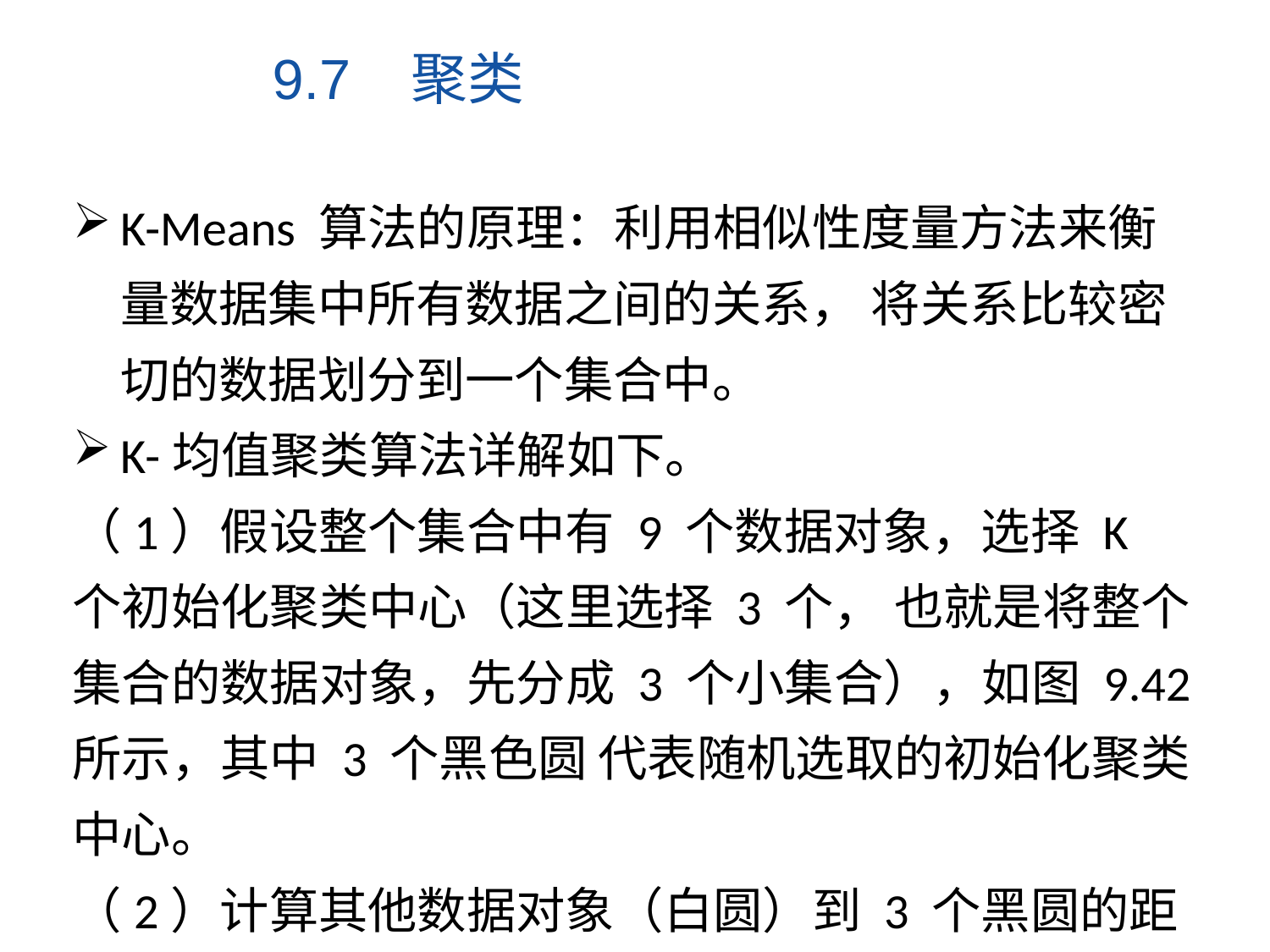

9.7   聚类
K-Means 算法的原理：利用相似性度量方法来衡量数据集中所有数据之间的关系， 将关系比较密切的数据划分到一个集合中。
K-均值聚类算法详解如下。
（1）假设整个集合中有 9 个数据对象，选择 K 个初始化聚类中心（这里选择 3 个， 也就是将整个集合的数据对象，先分成 3 个小集合），如图 9.42 所示，其中 3 个黑色圆 代表随机选取的初始化聚类中心。
（2）计算其他数据对象（白圆）到 3 个黑圆的距离，并选择距离最近的，组成一个 集合，如图 9.43 所示。